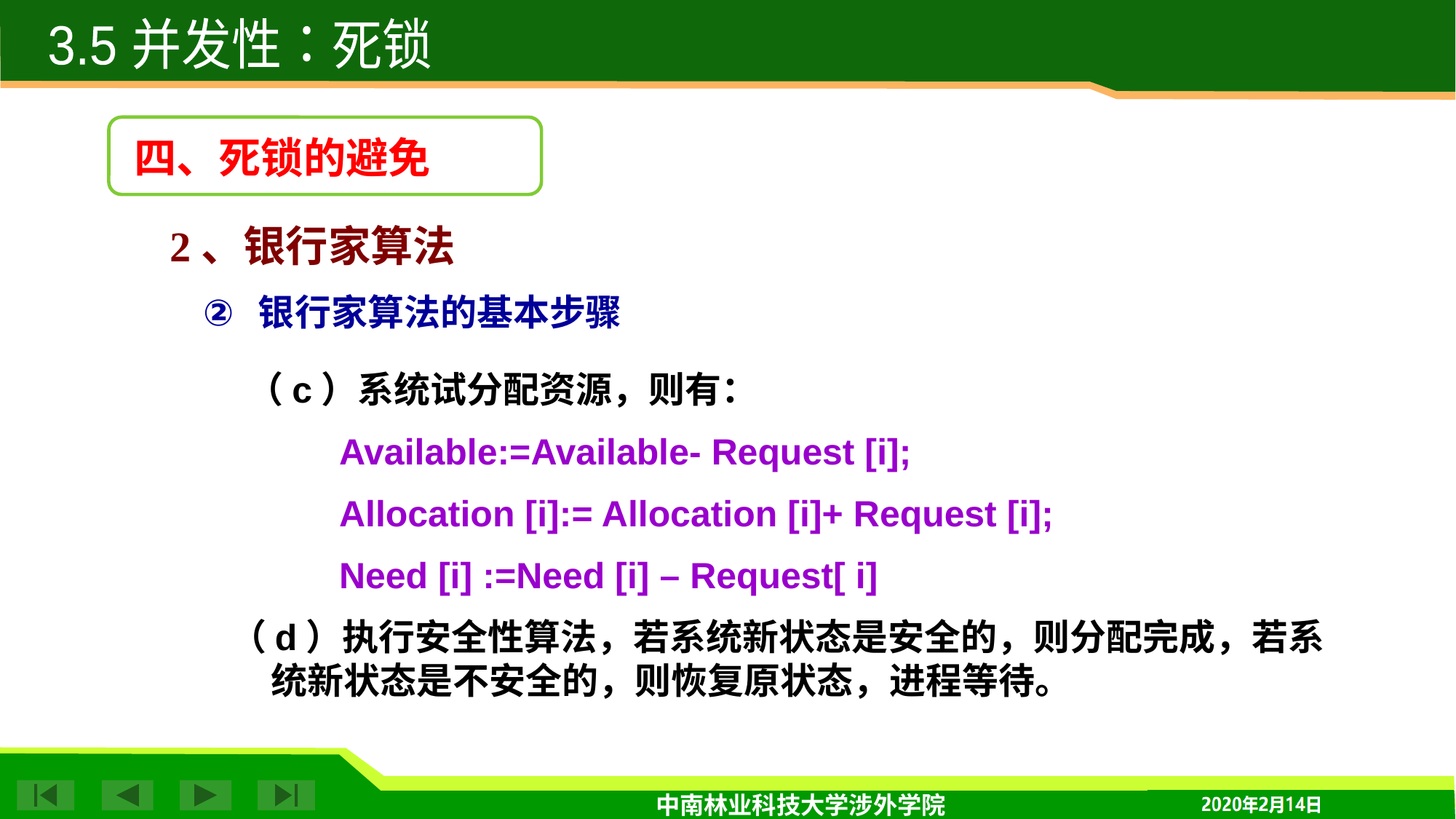

3.5 并发性：死锁

四、死锁的避免
2、银行家算法
银行家算法的基本步骤
 （c）系统试分配资源，则有：
Available:=Available- Request [i];
Allocation [i]:= Allocation [i]+ Request [i];
Need [i] :=Need [i] – Request[ i]
（d）执行安全性算法，若系统新状态是安全的，则分配完成，若系统新状态是不安全的，则恢复原状态，进程等待。